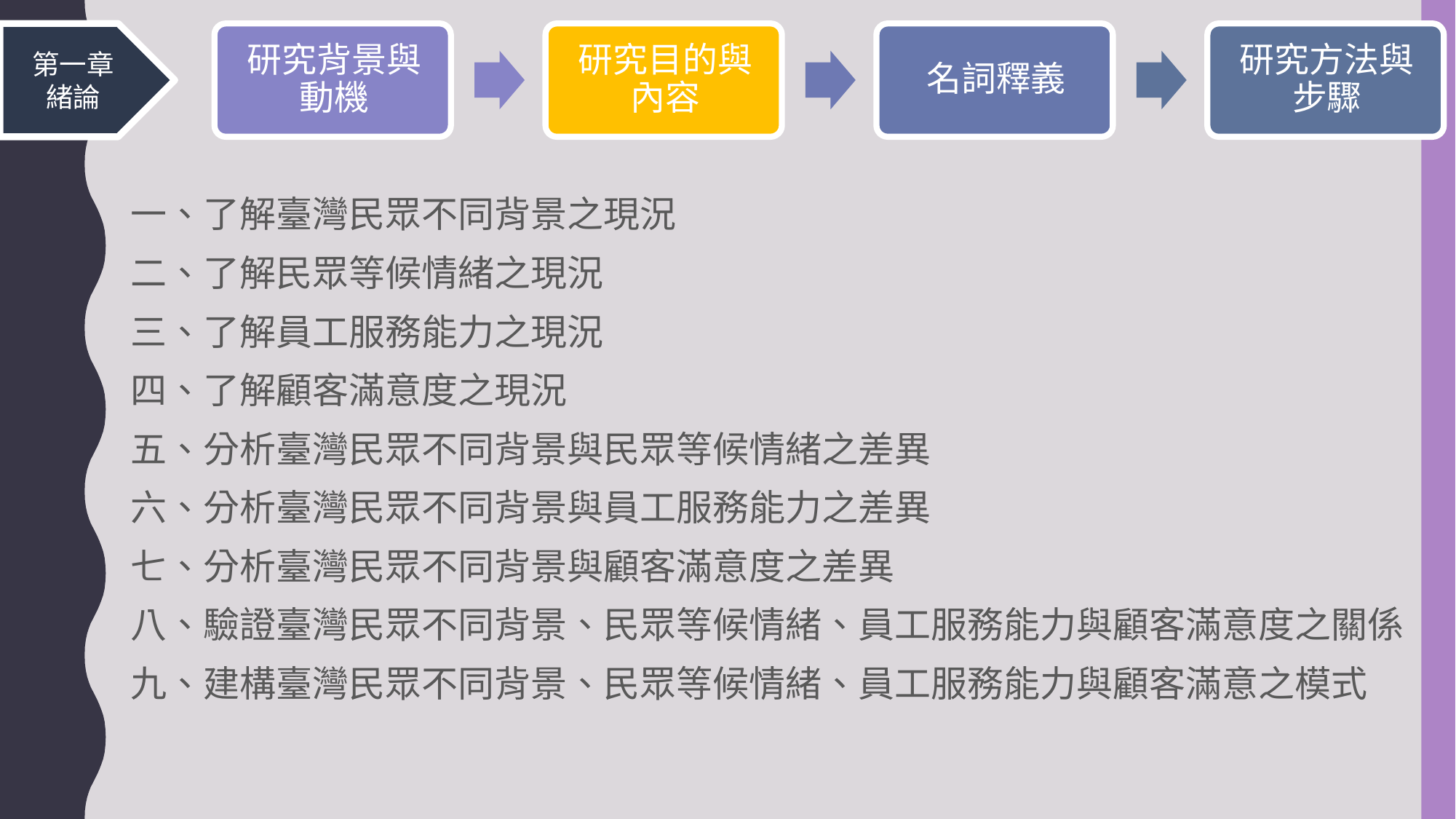

第一章
緒論
研究背景與動機

研究目的與內容

名詞釋義

研究方法與步驟
一、了解臺灣民眾不同背景之現況
二、了解民眾等候情緒之現況
三、了解員工服務能力之現況
四、了解顧客滿意度之現況
五、分析臺灣民眾不同背景與民眾等候情緒之差異
六、分析臺灣民眾不同背景與員工服務能力之差異
七、分析臺灣民眾不同背景與顧客滿意度之差異
八、驗證臺灣民眾不同背景、民眾等候情緒、員工服務能力與顧客滿意度之關係
九、建構臺灣民眾不同背景、民眾等候情緒、員工服務能力與顧客滿意之模式